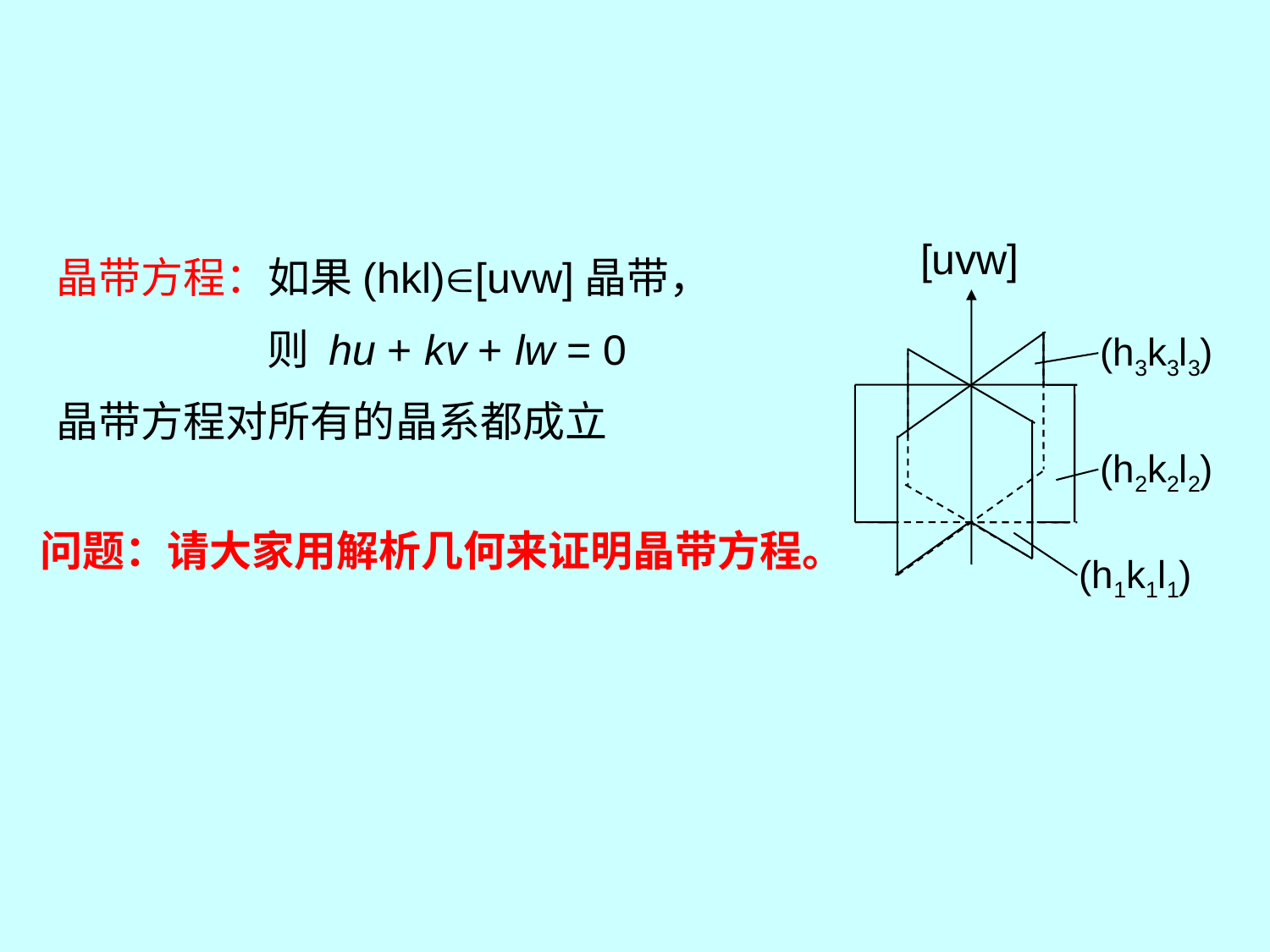

[uvw]

(h3k3l3)

(h2k2l2)

(h1k1l1)
晶带方程：如果(hkl)∈[uvw]晶带，
                     则 hu + kv + lw = 0
晶带方程对所有的晶系都成立
问题：请大家用解析几何来证明晶带方程。